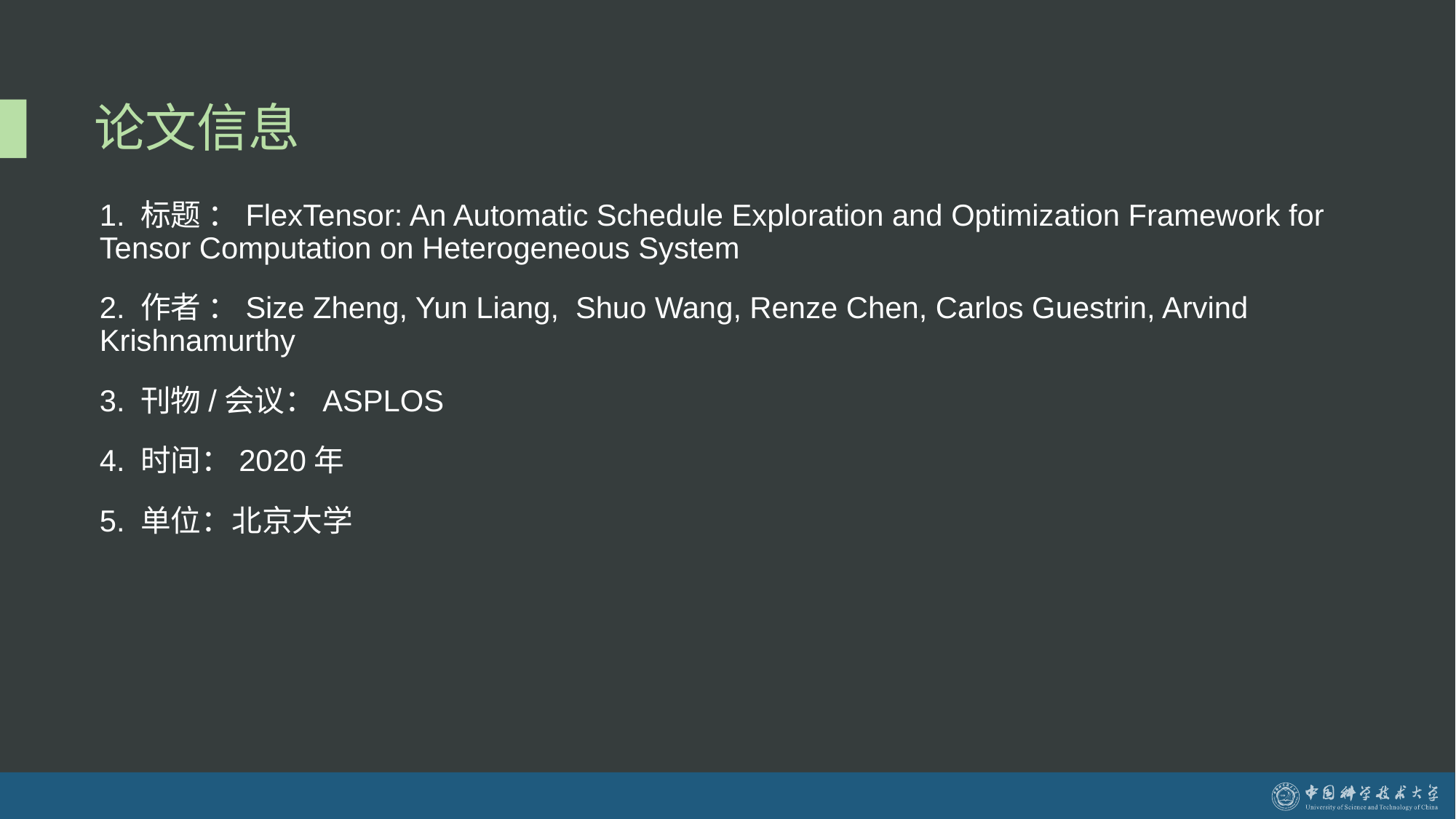

# 论文信息
1. 标题 ：FlexTensor: An Automatic Schedule Exploration and Optimization Framework for Tensor Computation on Heterogeneous System
2. 作者 ：Size Zheng, Yun Liang,  Shuo Wang, Renze Chen, Carlos Guestrin, Arvind Krishnamurthy
3. 刊物/会议：ASPLOS
4. 时间：2020年
5. 单位：北京大学